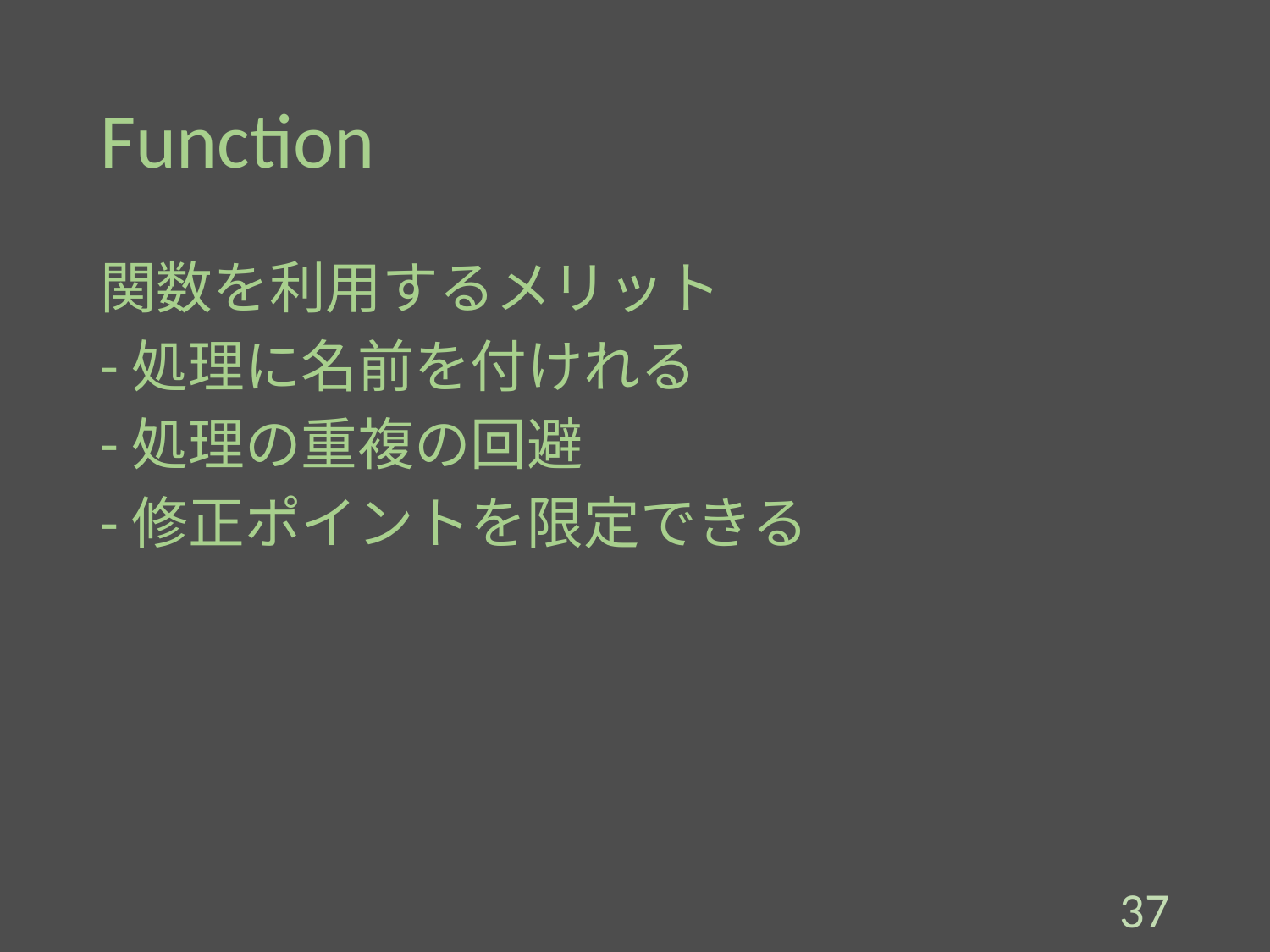

# Function
関数を利用するメリット
処理に名前を付けれる
処理の重複の回避
修正ポイントを限定できる
37